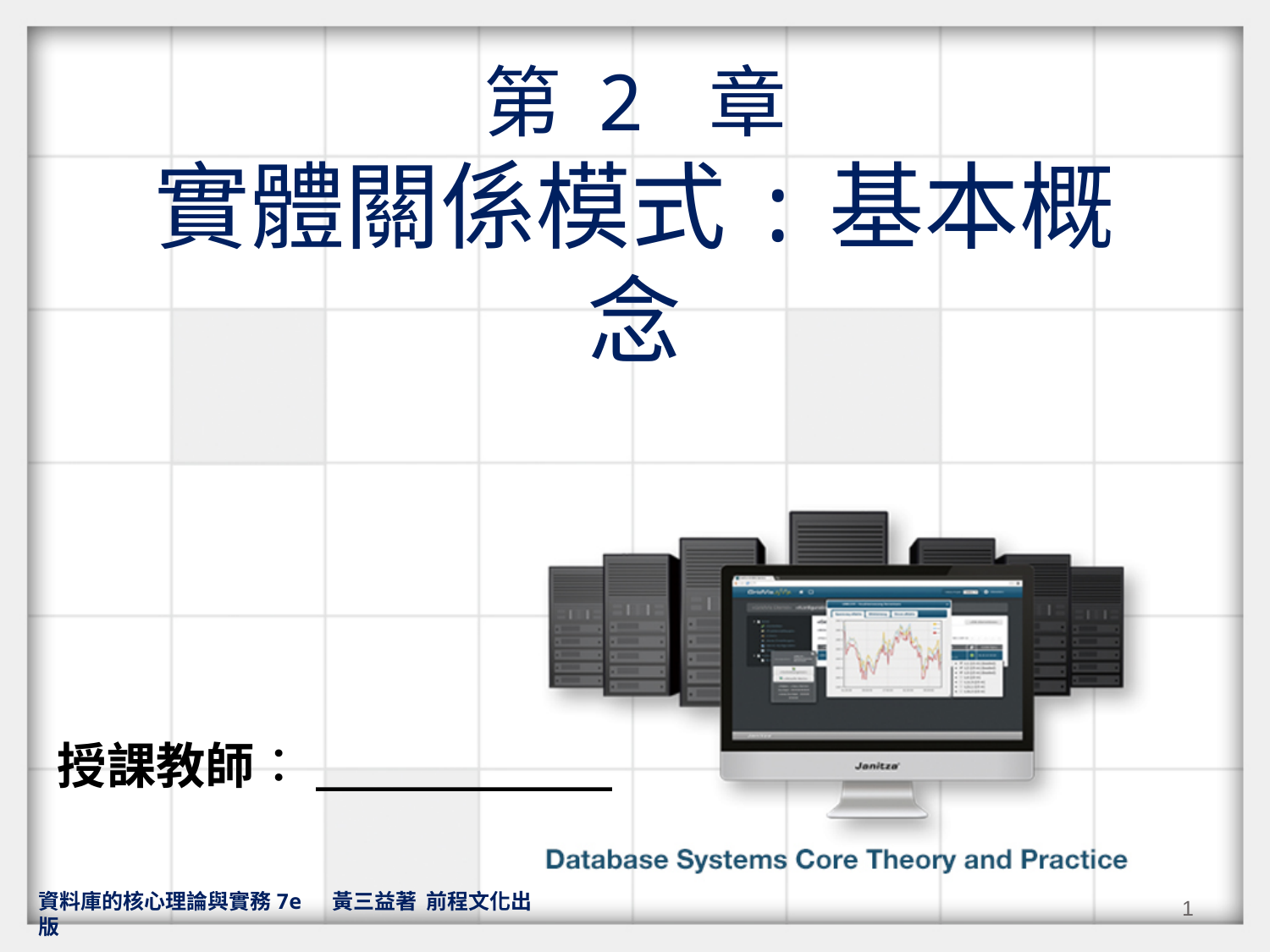

第 2 章
實體關係模式:基本概念
授課教師：__________
1
資料庫的核心理論與實務7e  黃三益著  前程文化出版